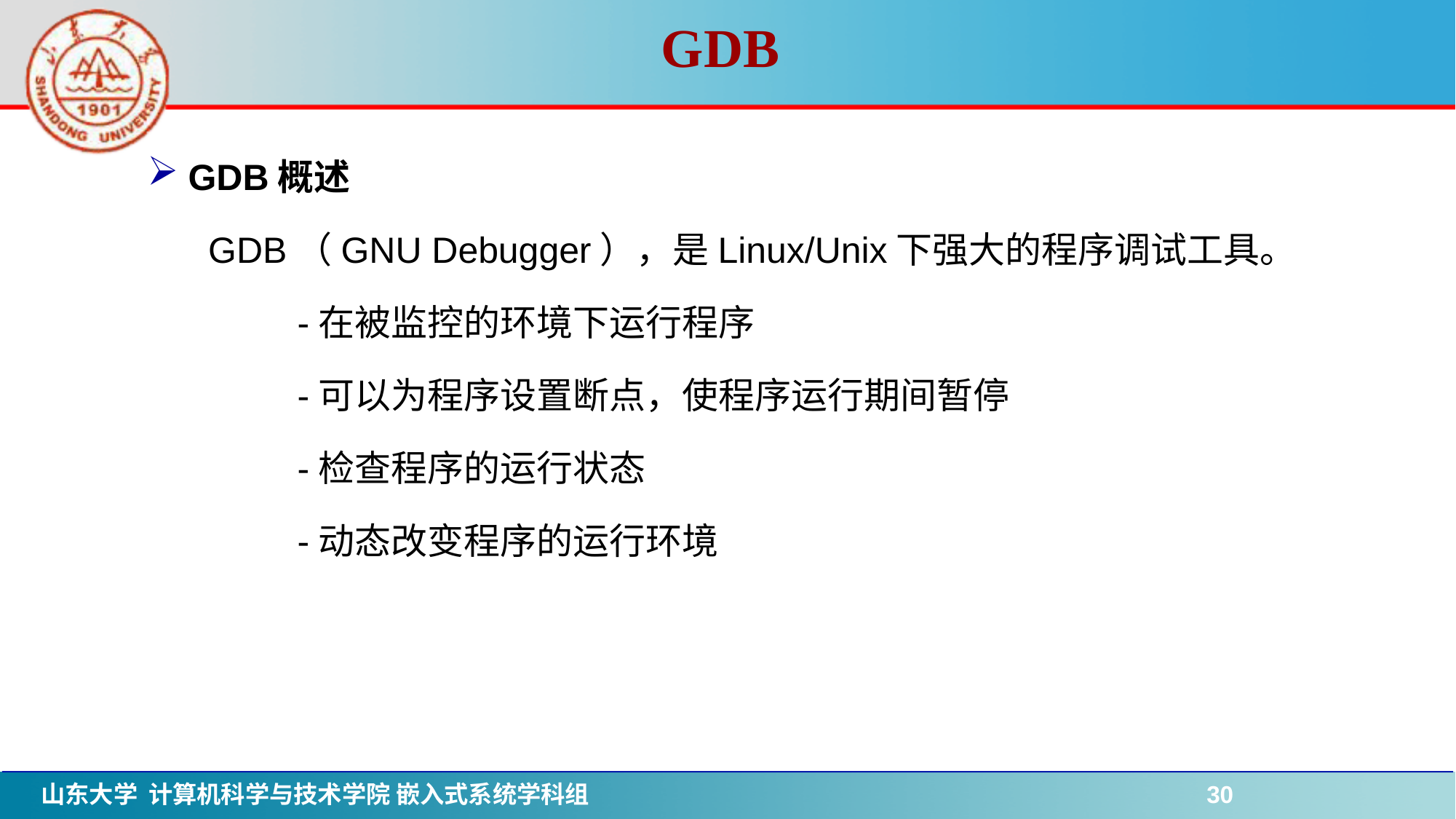

# GDB
GDB概述
      GDB（GNU Debugger），是Linux/Unix下强大的程序调试工具。
		-在被监控的环境下运行程序
		-可以为程序设置断点，使程序运行期间暂停
		-检查程序的运行状态
		-动态改变程序的运行环境